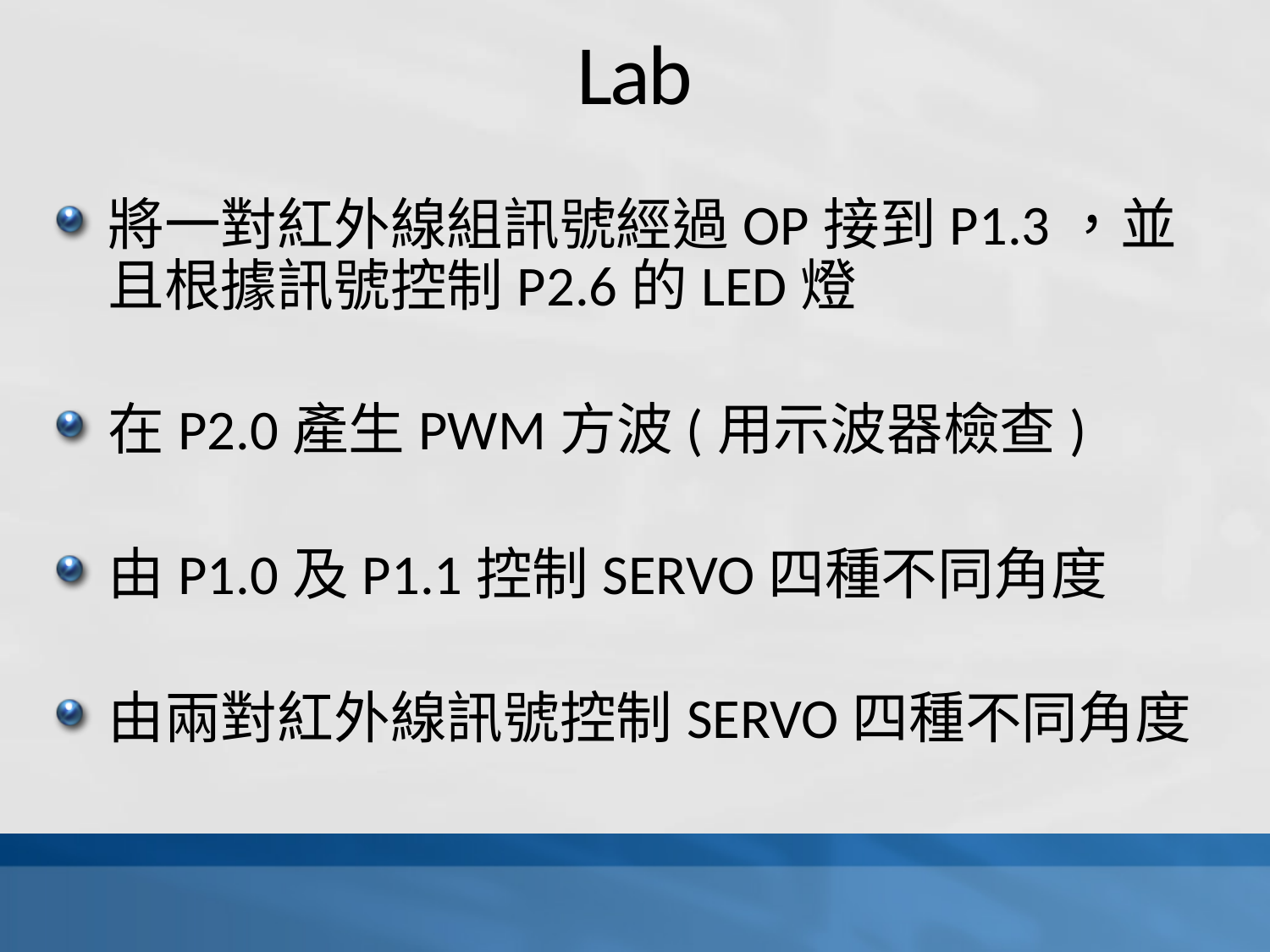

# Lab
將一對紅外線組訊號經過OP接到P1.3，並且根據訊號控制P2.6的LED燈

在P2.0產生PWM方波(用示波器檢查)

由P1.0及P1.1控制SERVO四種不同角度

由兩對紅外線訊號控制SERVO四種不同角度